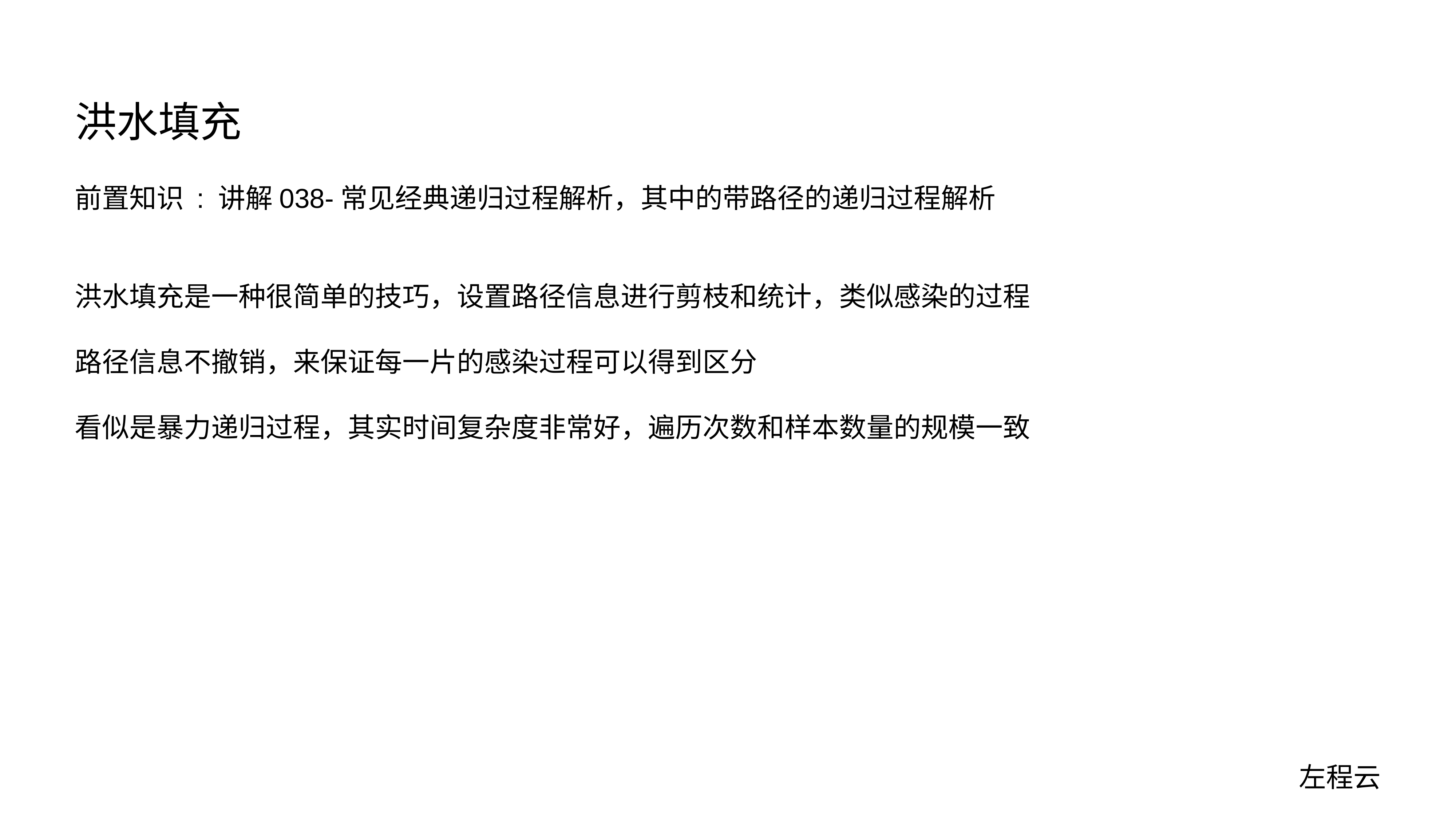

# 洪水填充
前置知识 : 讲解038-常见经典递归过程解析，其中的带路径的递归过程解析

洪水填充是一种很简单的技巧，设置路径信息进行剪枝和统计，类似感染的过程

路径信息不撤销，来保证每一片的感染过程可以得到区分

看似是暴力递归过程，其实时间复杂度非常好，遍历次数和样本数量的规模一致
左程云